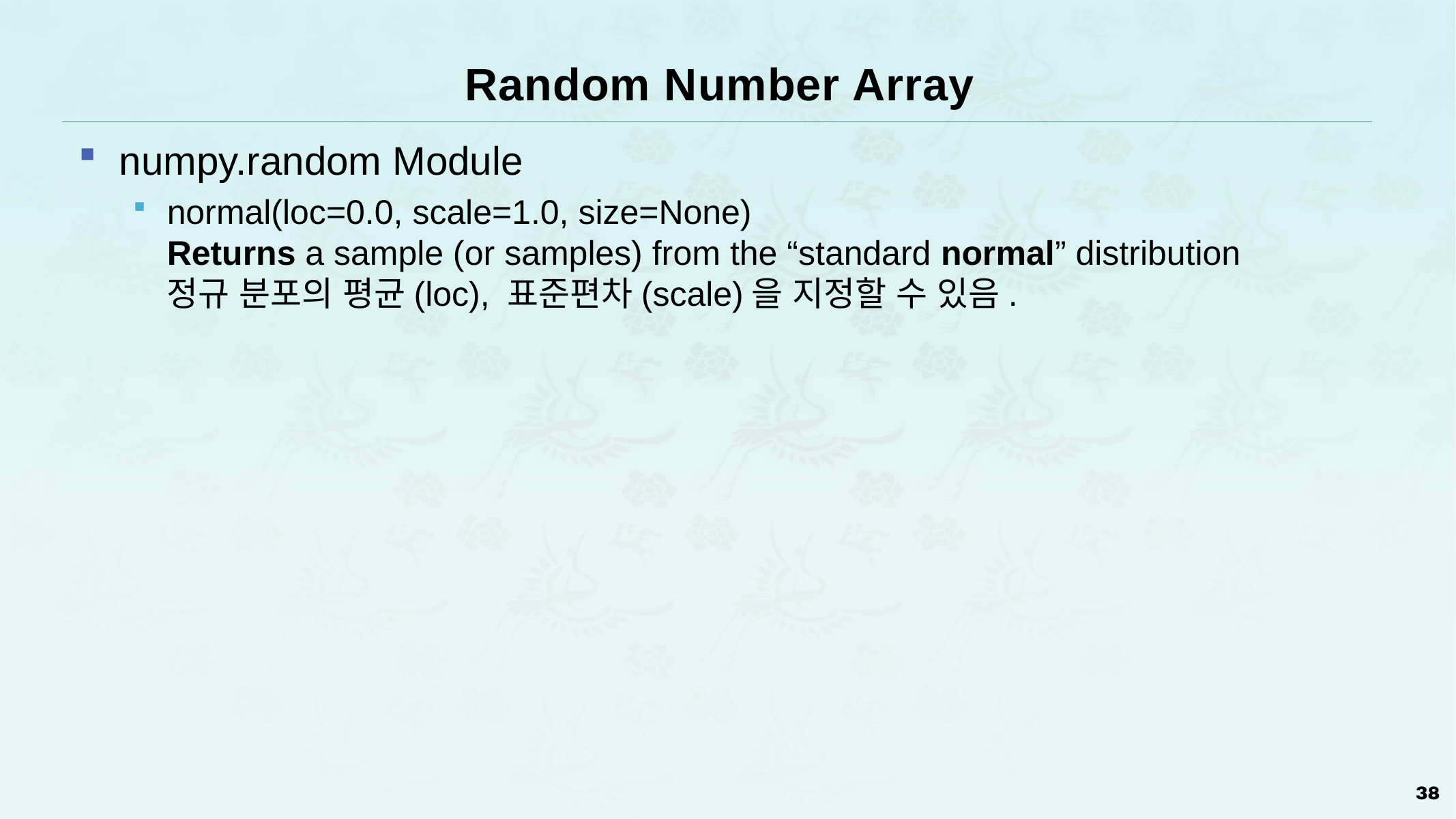

# Random Number Array
numpy.random Module
normal(loc=0.0, scale=1.0, size=None)
Returns a sample (or samples) from the “standard normal” distribution
정규 분포의 평균(loc), 표준편차(scale)을 지정할 수 있음.

38